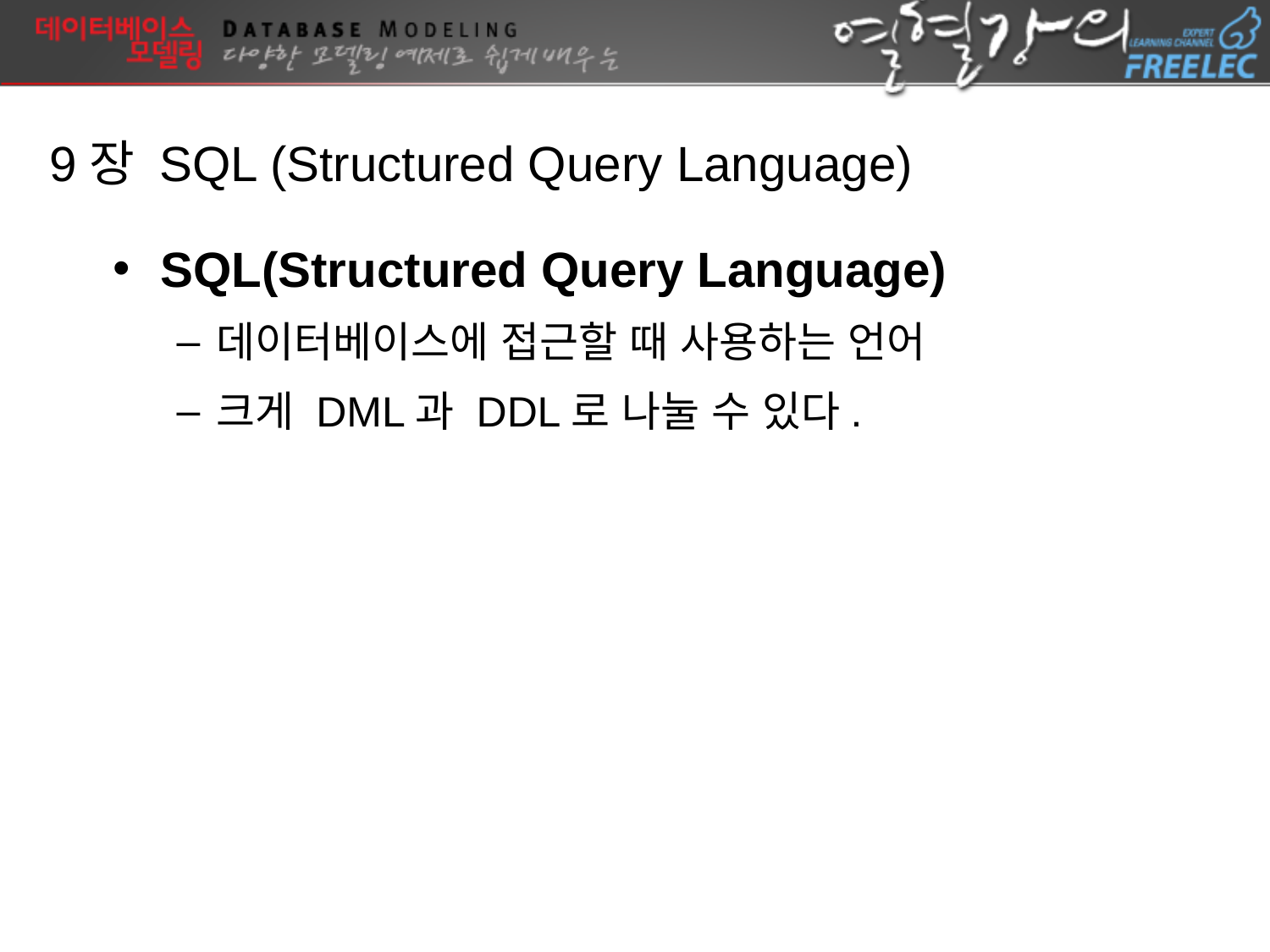

9장 SQL (Structured Query Language)
SQL(Structured Query Language)
데이터베이스에 접근할 때 사용하는 언어
크게 DML과 DDL로 나눌 수 있다.